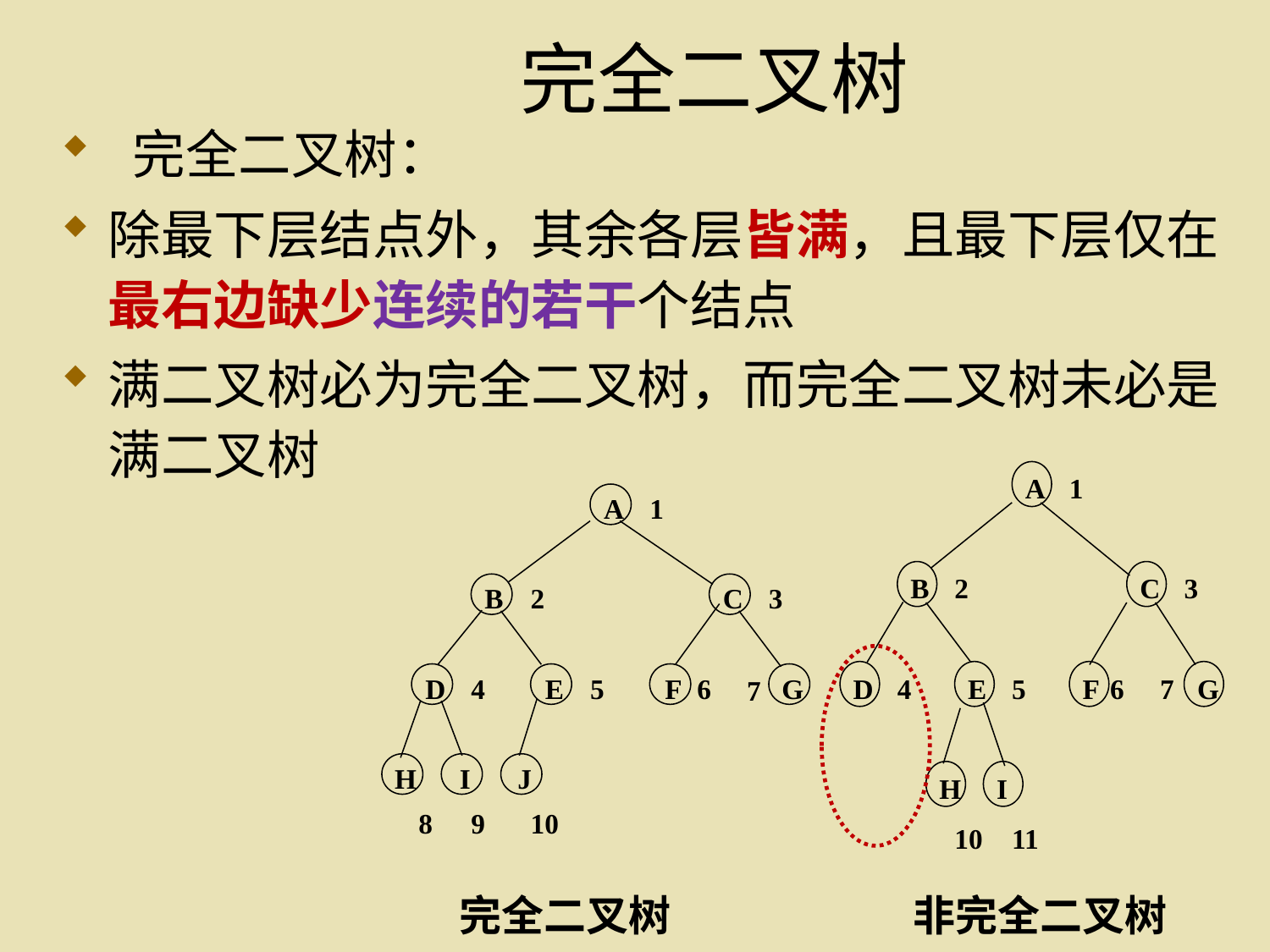

# 完全二叉树
 完全二叉树：
除最下层结点外，其余各层皆满，且最下层仅在最右边缺少连续的若干个结点
满二叉树必为完全二叉树，而完全二叉树未必是满二叉树

 A
1

 B
2
 C
3

 D
4
 E
5
 F
6
7
 G

 H
 I

10
11
A

1

 B

2
C

3

D

4
E

5
F

6
G

7

H

I

J

 8
9
10

完全二叉树
非完全二叉树